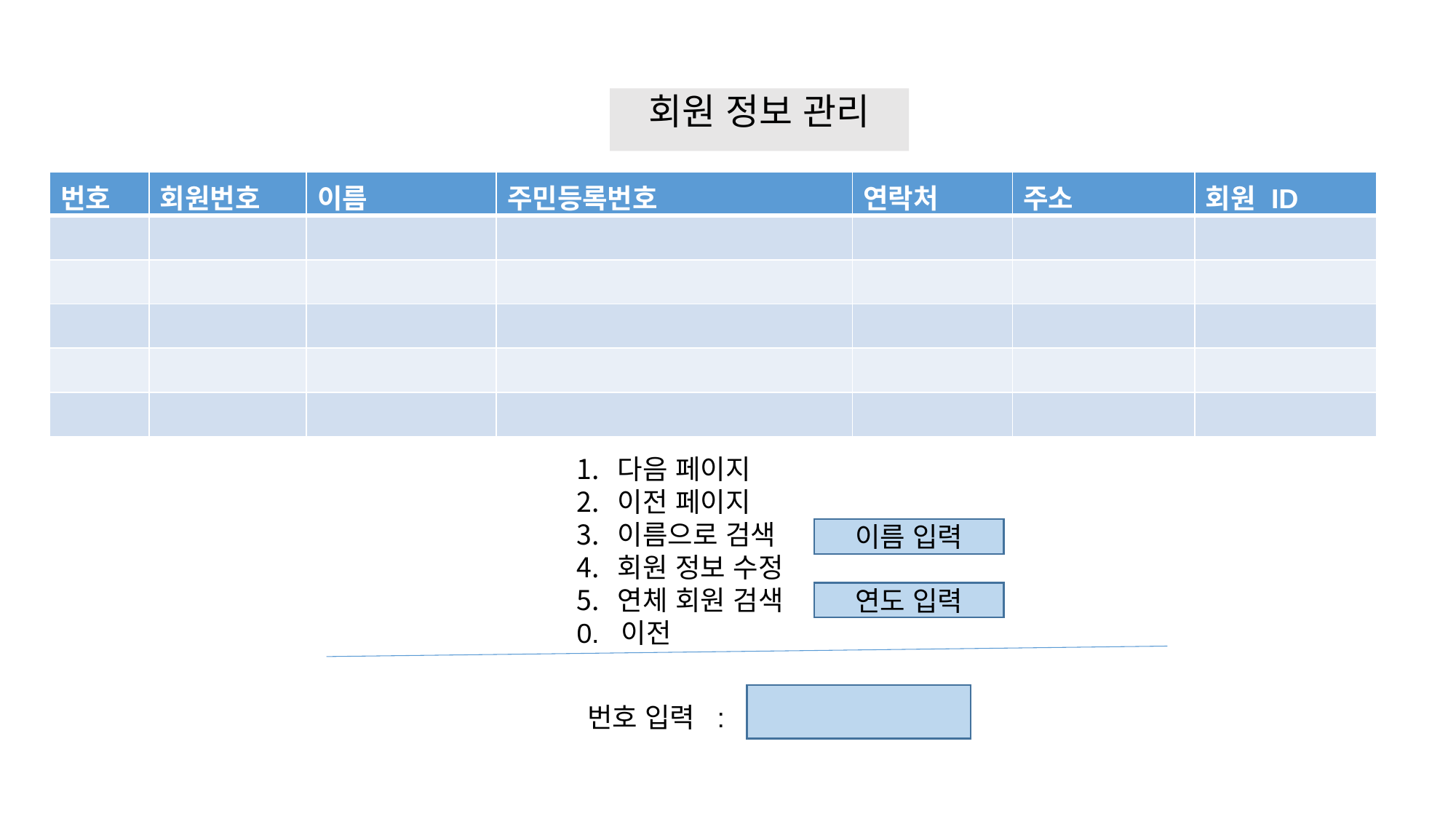

관리자는 회원정보수정에서 이름 및 주민번호 수정 가능
탈퇴는 알아서 할테니 조회만 추가함.
회원 정보 관리
| 번호 | 회원번호 | 이름 | 주민등록번호 | 연락처 | 주소 | 회원 ID |
| --- | --- | --- | --- | --- | --- | --- |
|  |  |  |  |  |  |  |
|  |  |  |  |  |  |  |
|  |  |  |  |  |  |  |
|  |  |  |  |  |  |  |
|  |  |  |  |  |  |  |
다음 페이지
이전 페이지
이름으로 검색
회원 정보 수정
연체 회원 검색
0.  이전
이름 입력
연도 입력

번호 입력  :